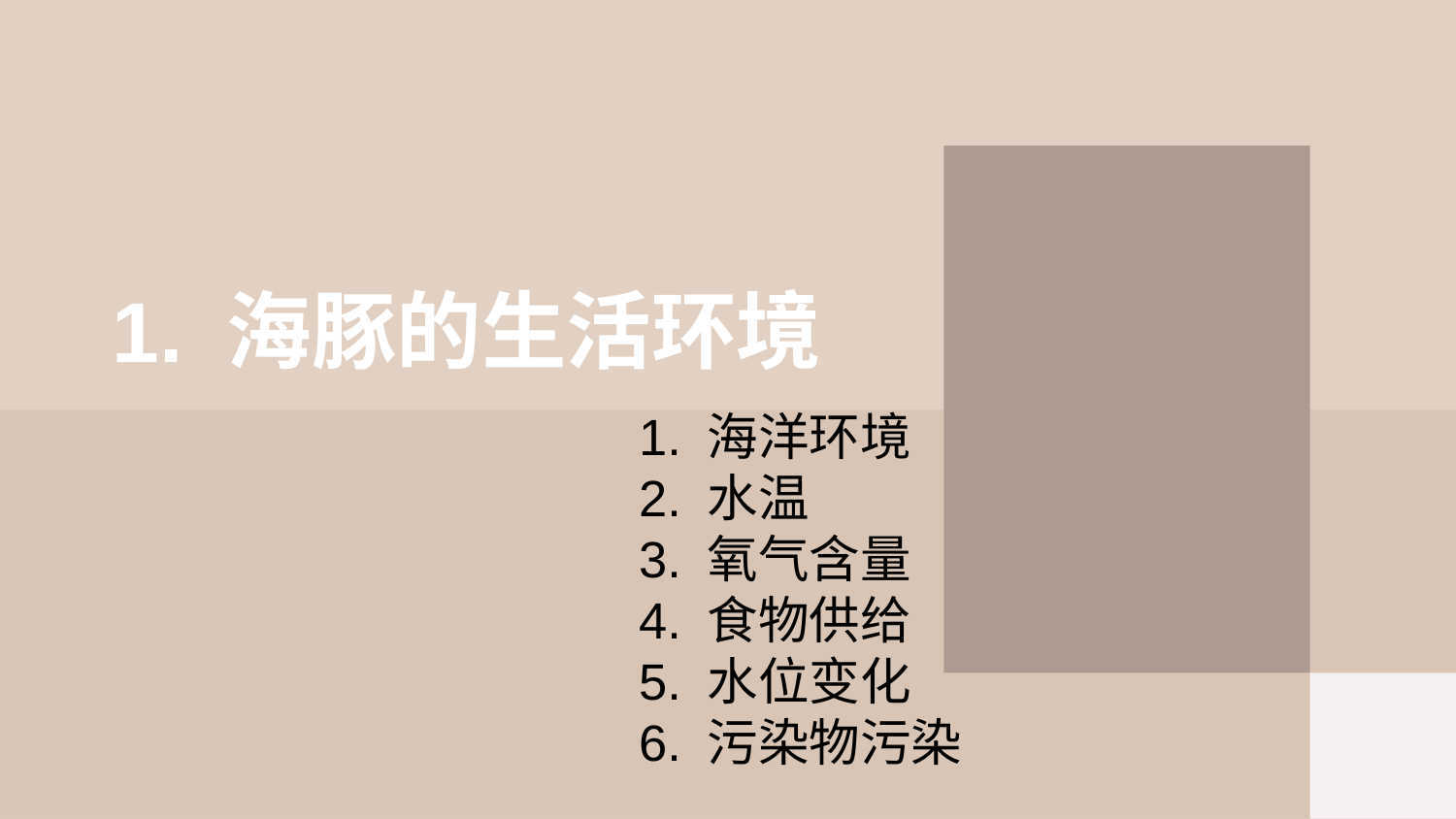

# 1. 海豚的生活环境

1. 海洋环境
2. 水温
3. 氧气含量
4. 食物供给
5. 水位变化
6. 污染物污染